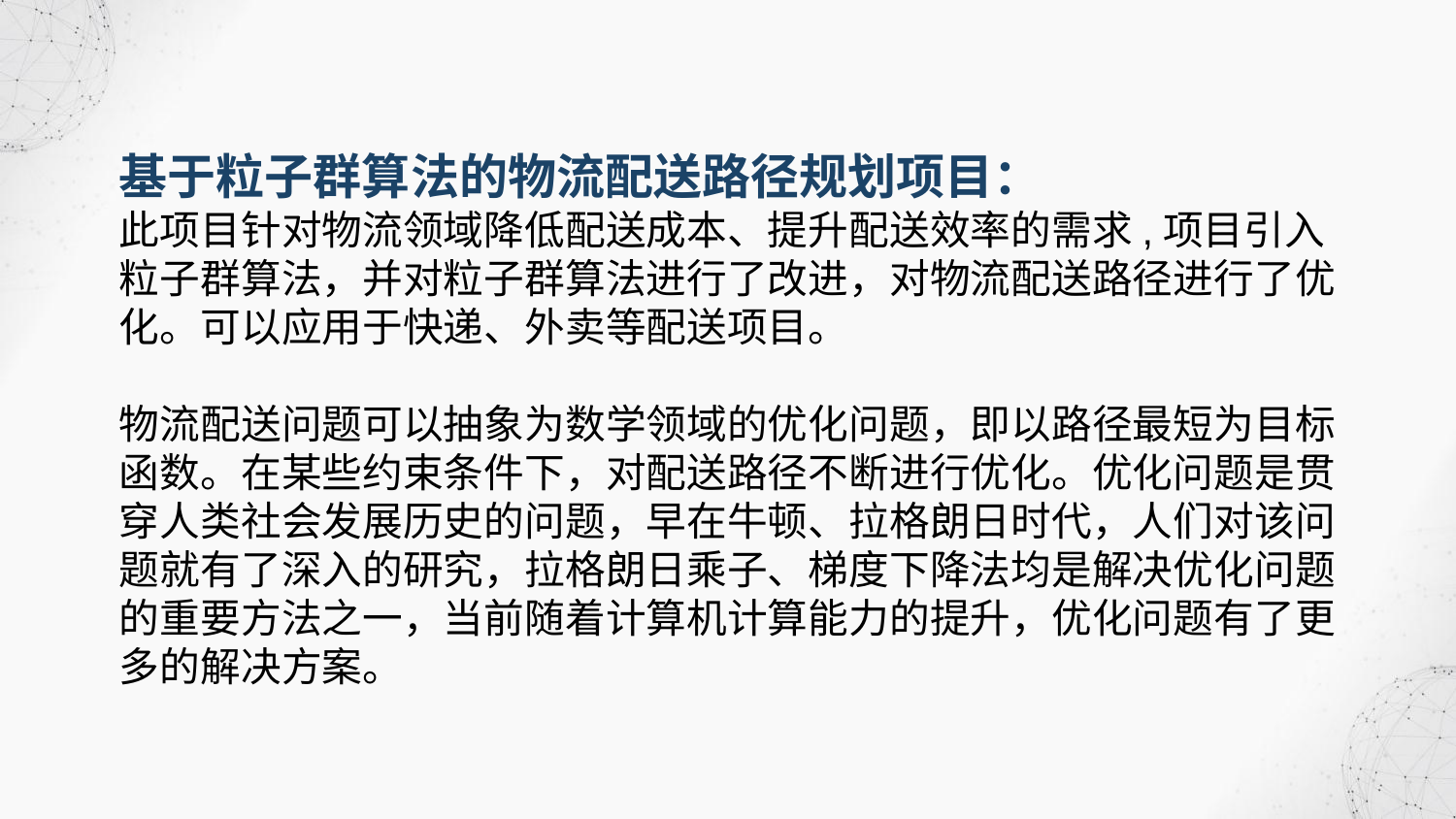

基于粒子群算法的物流配送路径规划项目：
此项目针对物流领域降低配送成本、提升配送效率的需求,项目引入粒子群算法，并对粒子群算法进行了改进，对物流配送路径进行了优化。可以应用于快递、外卖等配送项目。

物流配送问题可以抽象为数学领域的优化问题，即以路径最短为目标函数。在某些约束条件下，对配送路径不断进行优化。优化问题是贯穿人类社会发展历史的问题，早在牛顿、拉格朗日时代，人们对该问题就有了深入的研究，拉格朗日乘子、梯度下降法均是解决优化问题的重要方法之一，当前随着计算机计算能力的提升，优化问题有了更多的解决方案。